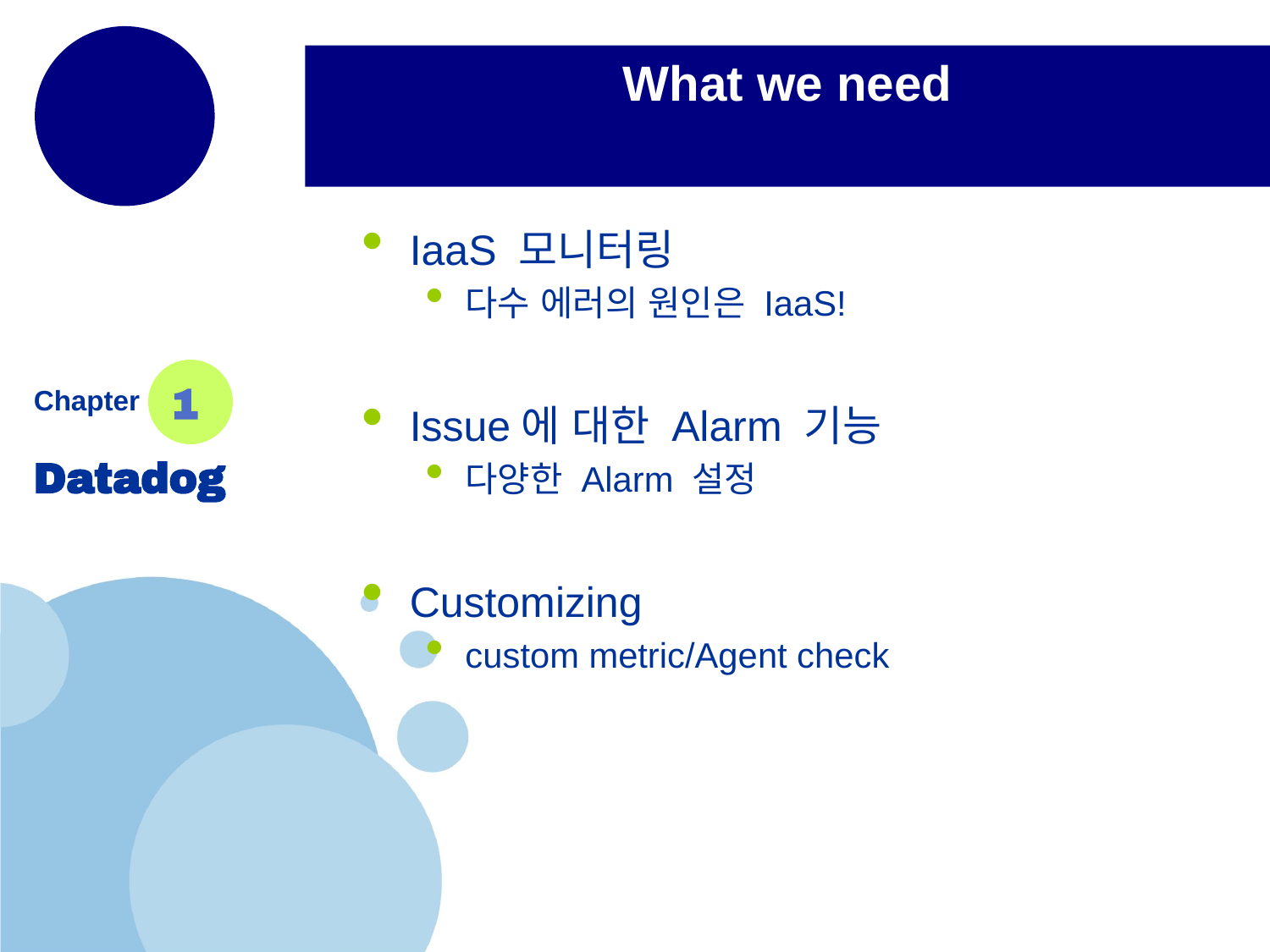

# What we need
IaaS 모니터링
다수 에러의 원인은 IaaS!

Issue에 대한 Alarm 기능
다양한 Alarm 설정

Customizing
custom metric/Agent check

1
Chapter
Datadog